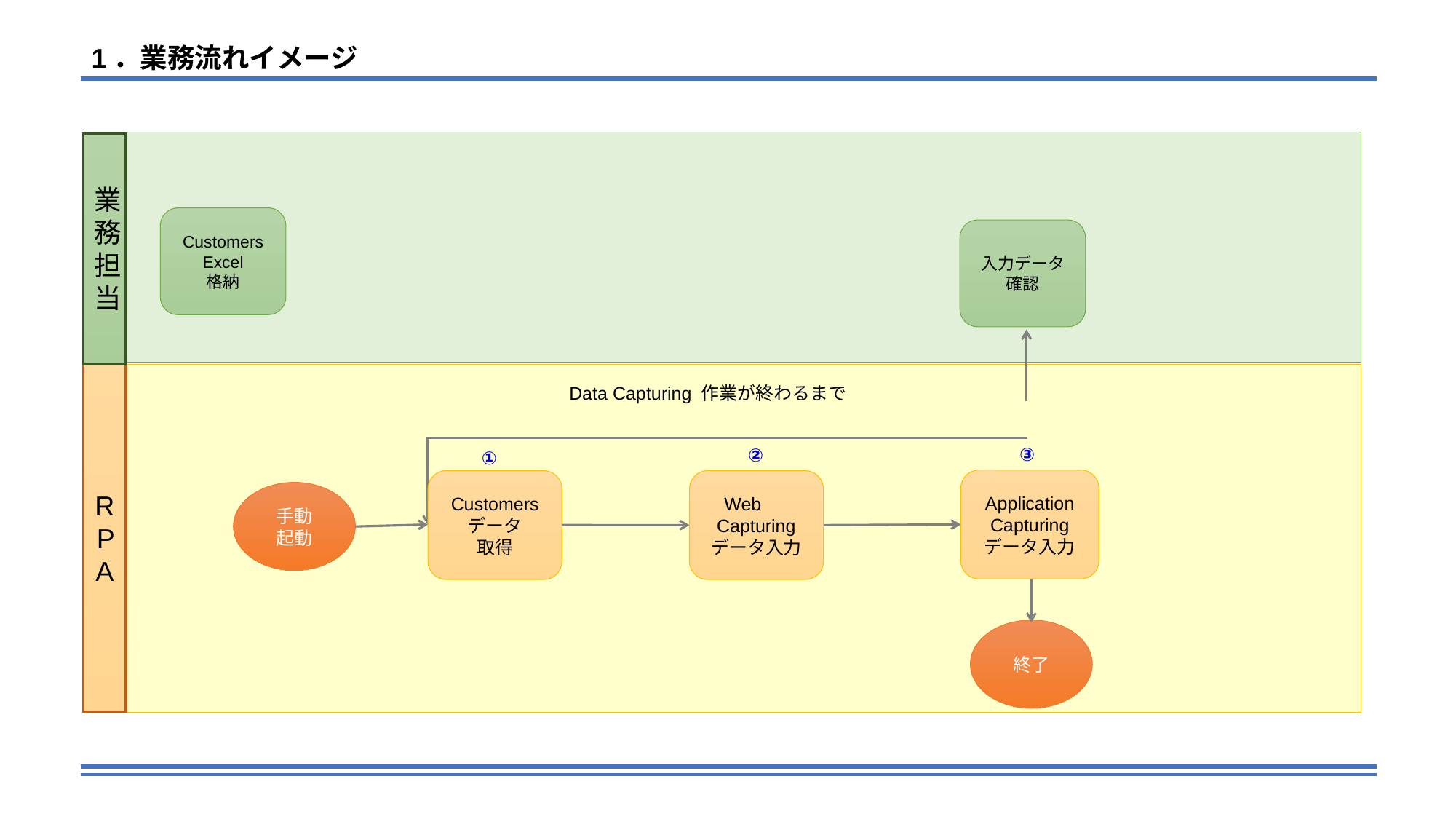

1．業務流れイメージ

業務担当
Customers Excel
格納

入力データ
確認

RPA

Data Capturing 作業が終わるまで
③
Application Capturing
データ入力
②
Web　Capturing
データ入力
①
Customers
データ
取得
手動
起動
終了